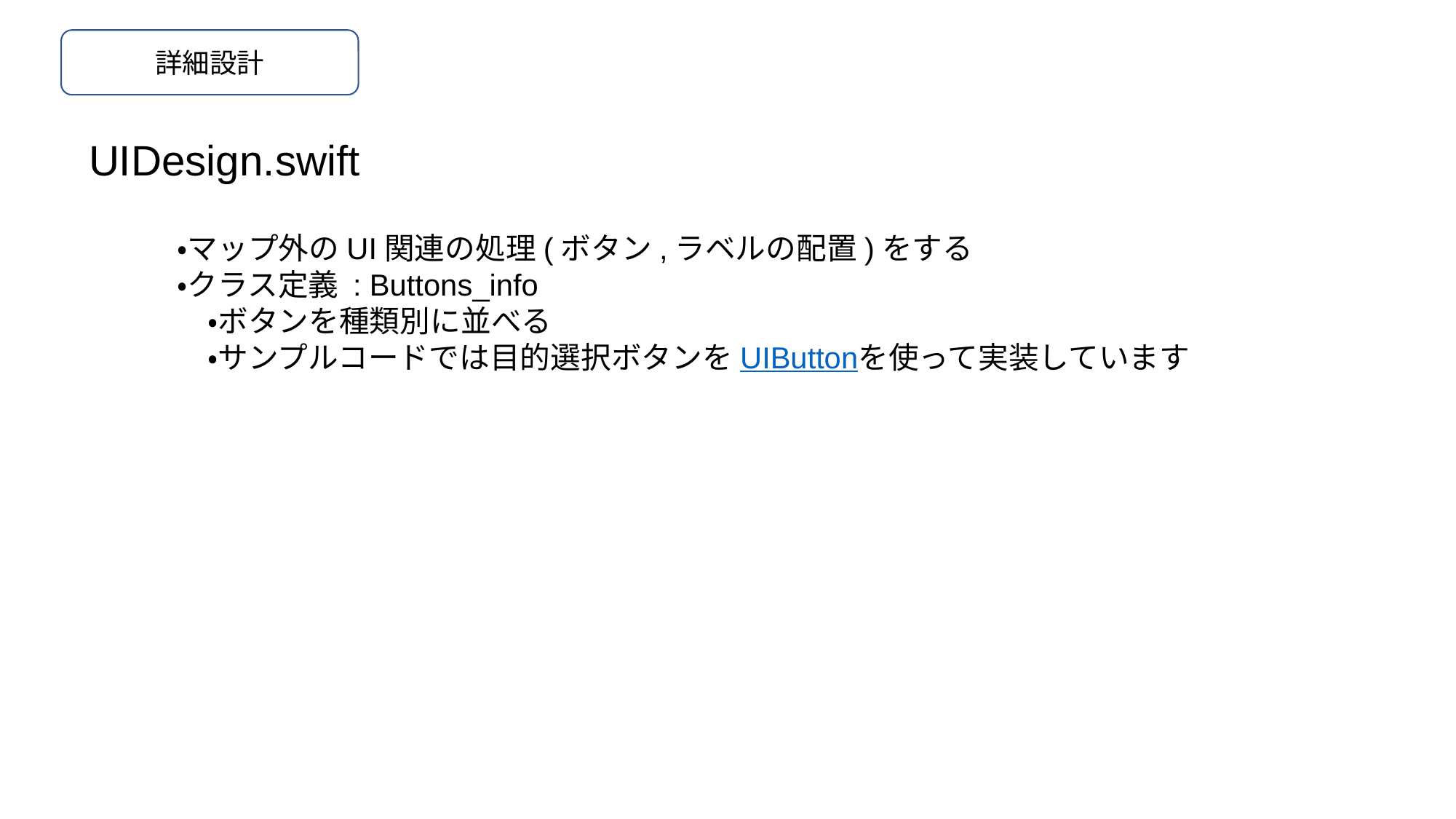

詳細設計
UIDesign.swift
・マップ外のUI関連の処理(ボタン,ラベルの配置)をする
・クラス定義 : Buttons_info
　・ボタンを種類別に並べる
　・サンプルコードでは目的選択ボタンをUIButtonを使って実装しています